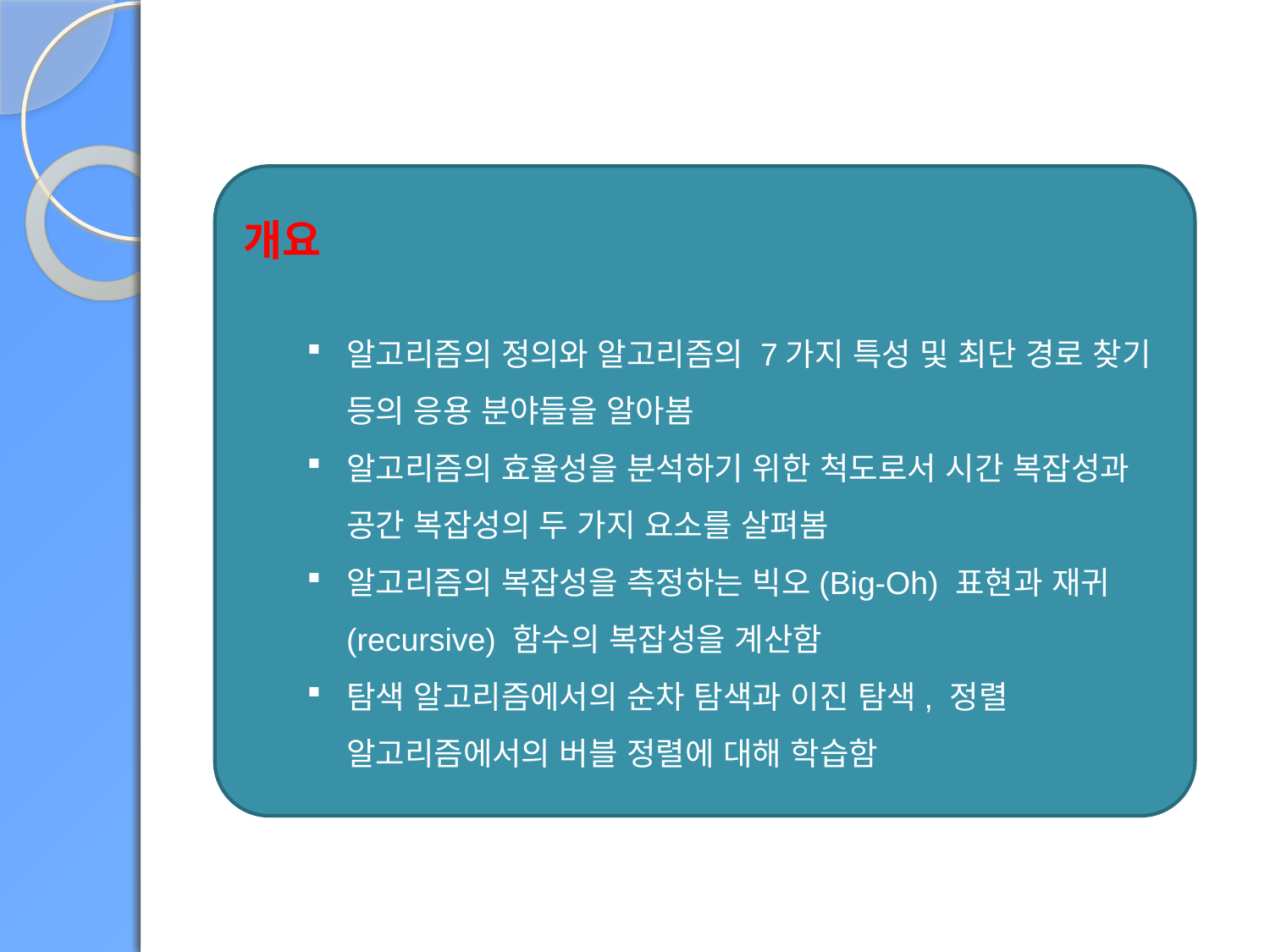

개요

알고리즘의 정의와 알고리즘의 7가지 특성 및 최단 경로 찾기 등의 응용 분야들을 알아봄
알고리즘의 효율성을 분석하기 위한 척도로서 시간 복잡성과 공간 복잡성의 두 가지 요소를 살펴봄
알고리즘의 복잡성을 측정하는 빅오(Big-Oh) 표현과 재귀(recursive) 함수의 복잡성을 계산함
탐색 알고리즘에서의 순차 탐색과 이진 탐색, 정렬 알고리즘에서의 버블 정렬에 대해 학습함